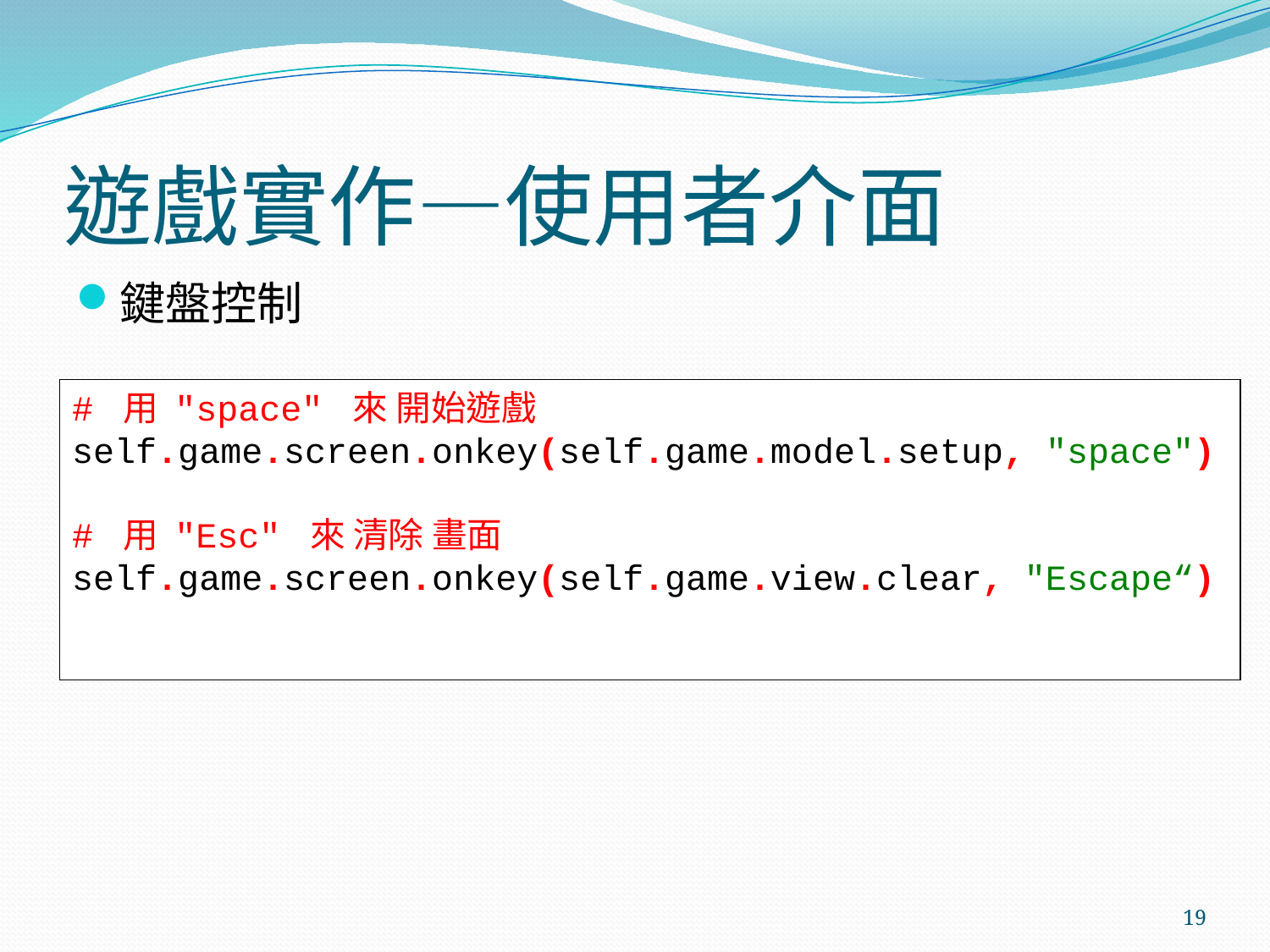

# 遊戲實作—使用者介面
鍵盤控制
# 用 "space" 來 開始遊戲
self.game.screen.onkey(self.game.model.setup, "space")

# 用 "Esc" 來 清除 畫面
self.game.screen.onkey(self.game.view.clear, "Escape“)

19